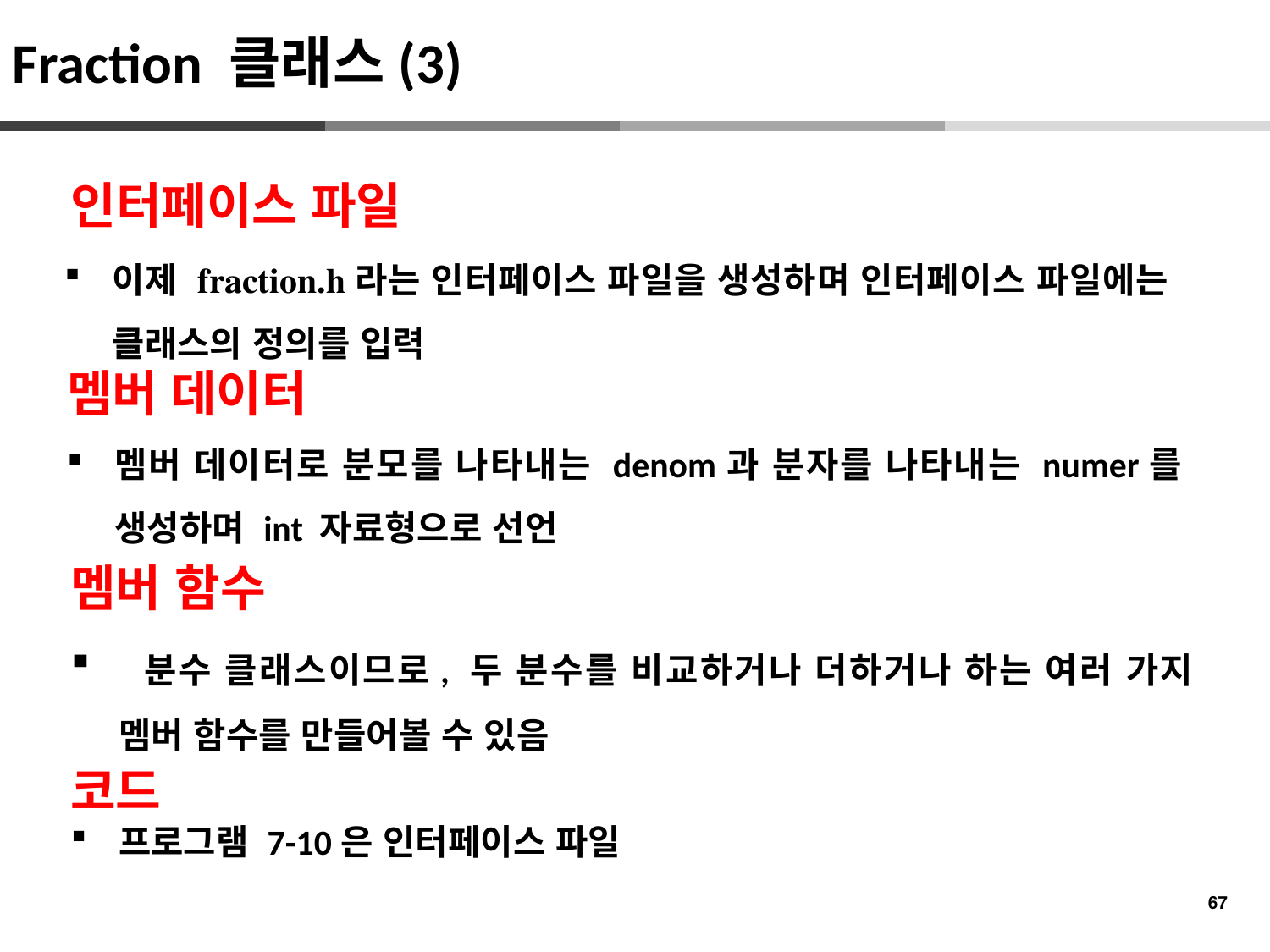

Fraction 클래스(3)

인터페이스 파일
이제 fraction.h라는 인터페이스 파일을 생성하며 인터페이스 파일에는 클래스의 정의를 입력
멤버 데이터
멤버 데이터로 분모를 나타내는 denom과 분자를 나타내는 numer를 생성하며 int 자료형으로 선언
멤버 함수
 분수 클래스이므로, 두 분수를 비교하거나 더하거나 하는 여러 가지 멤버 함수를 만들어볼 수 있음
코드
프로그램 7-10은 인터페이스 파일